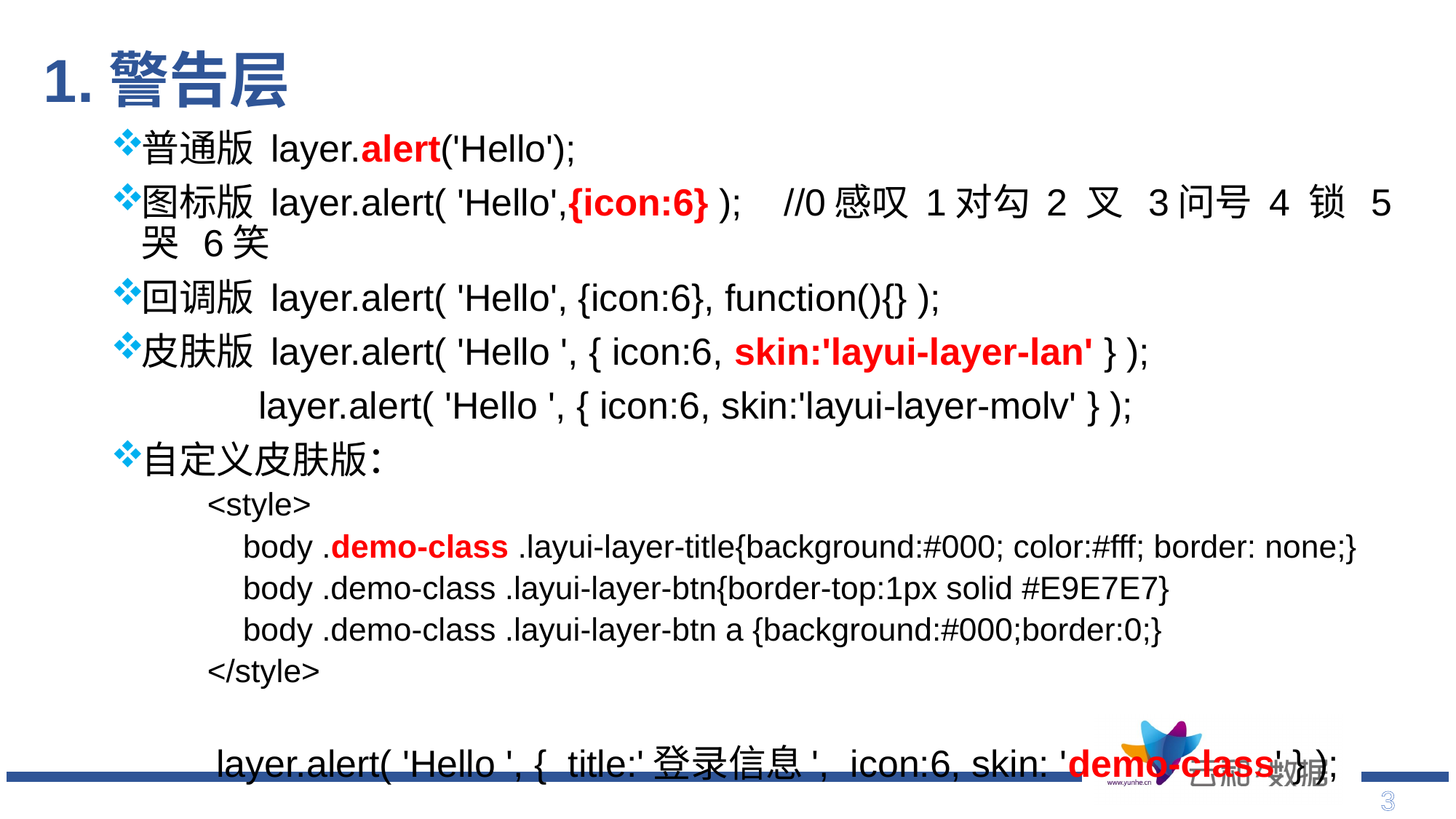

# 1.警告层
普通版 layer.alert('Hello');
图标版 layer.alert( 'Hello',{icon:6} );    //0感叹 1对勾 2 叉  3问号 4 锁  5哭  6笑
回调版 layer.alert( 'Hello', {icon:6}, function(){} );
皮肤版 layer.alert( 'Hello ', { icon:6, skin:'layui-layer-lan' } );
              layer.alert( 'Hello ', { icon:6, skin:'layui-layer-molv' } );
自定义皮肤版：
    <style>
        body .demo-class .layui-layer-title{background:#000; color:#fff; border: none;}
        body .demo-class .layui-layer-btn{border-top:1px solid #E9E7E7}
        body .demo-class .layui-layer-btn a {background:#000;border:0;}
    </style>

          layer.alert( 'Hello ', {  title:'登录信息',  icon:6, skin: 'demo-class' } );